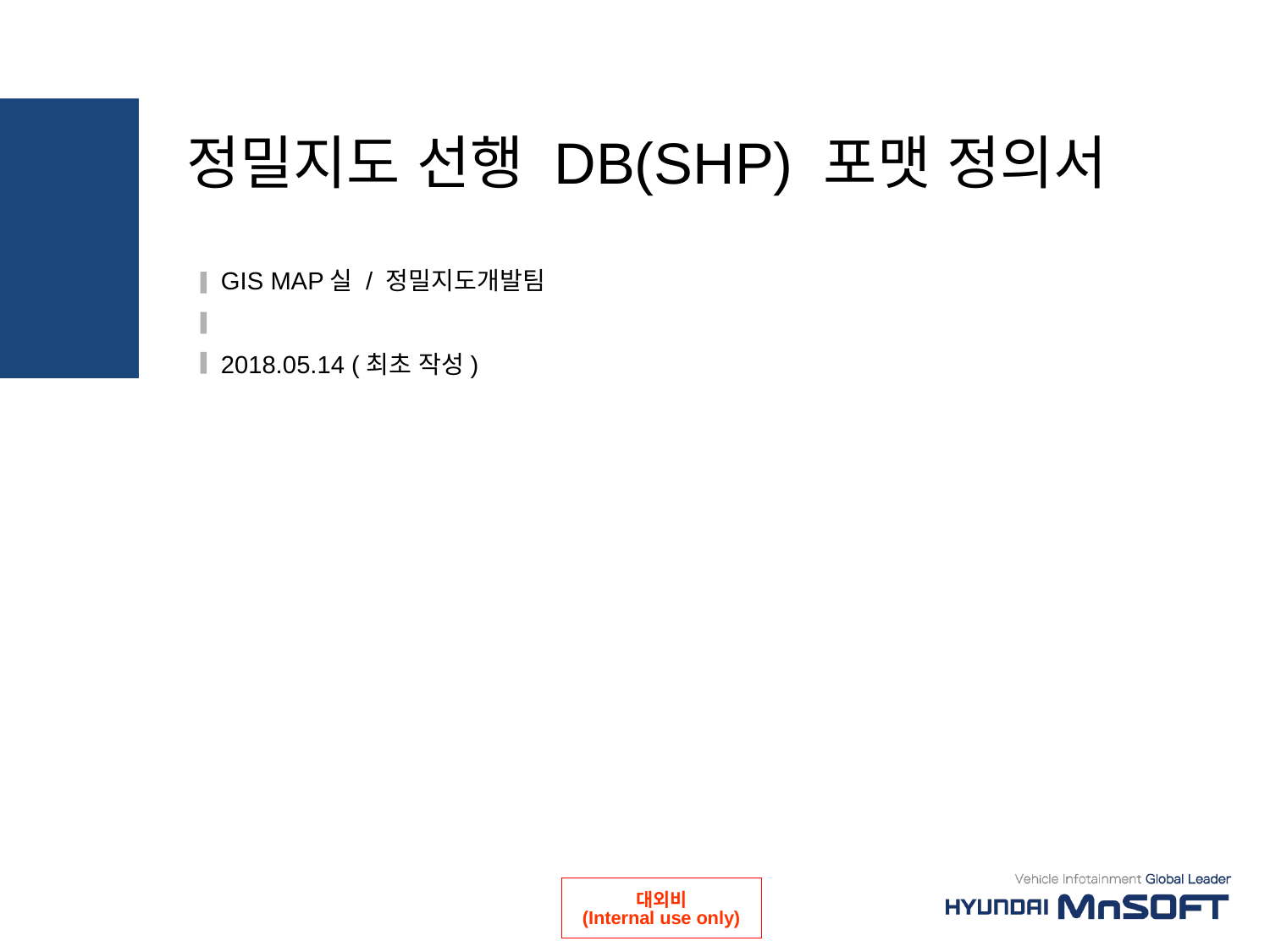

# 정밀지도 선행 DB(SHP) 포맷 정의서
GIS MAP실 / 정밀지도개발팀
2018.05.14 (최초 작성)